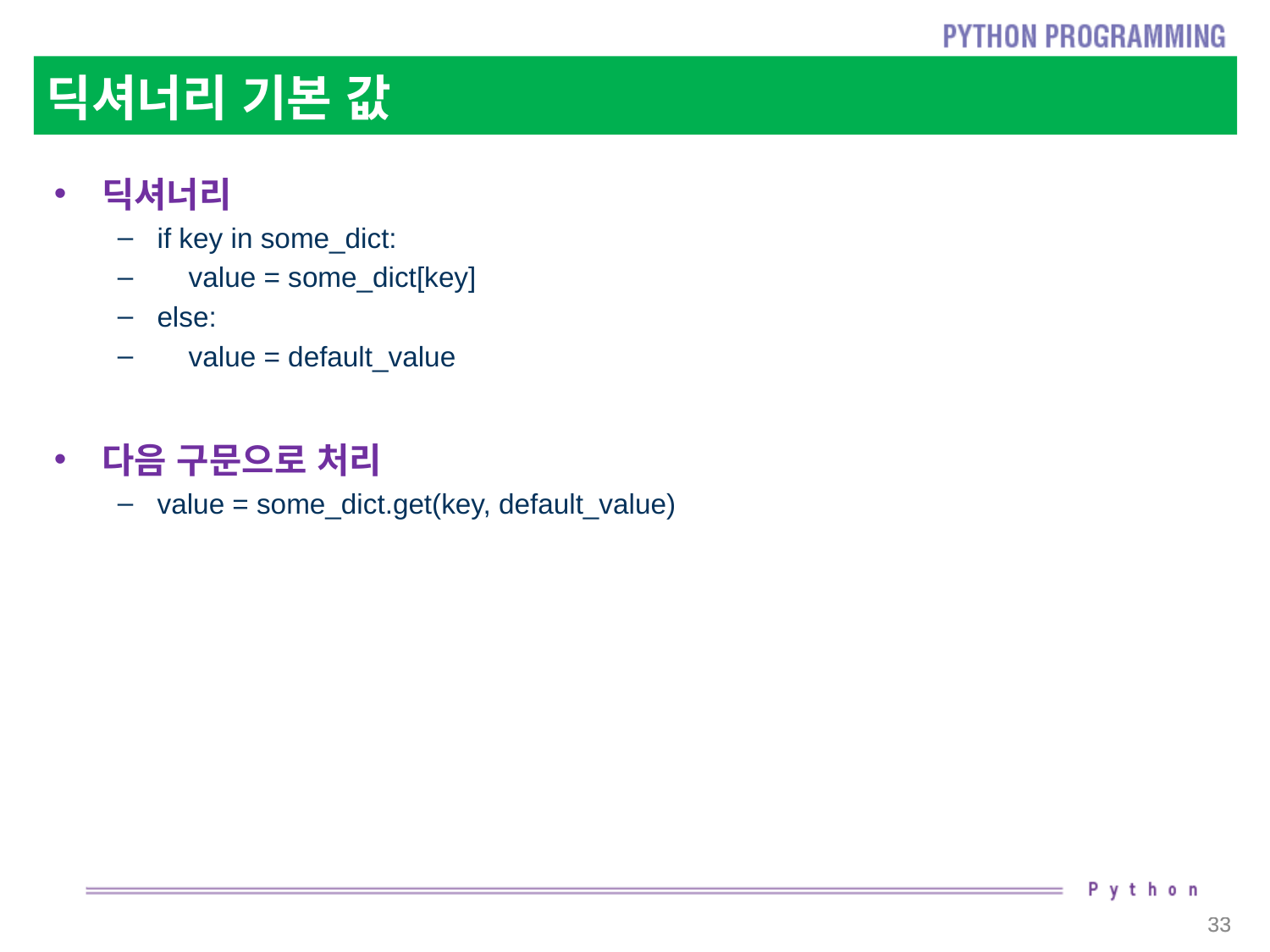

# 딕셔너리 기본 값
딕셔너리
if key in some_dict:
    value = some_dict[key]
else:
    value = default_value

다음 구문으로 처리
value = some_dict.get(key, default_value)
33